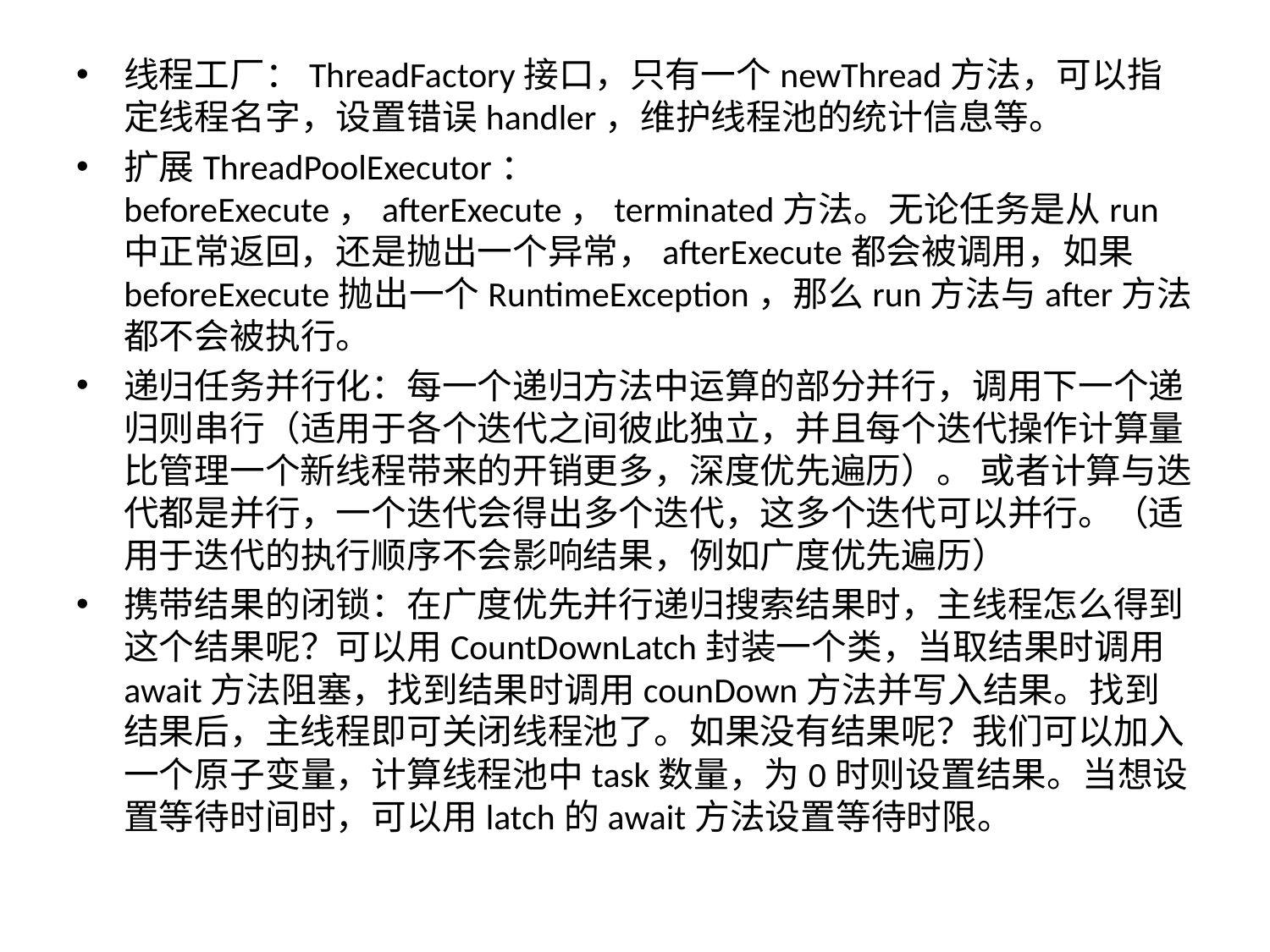

线程工厂：ThreadFactory接口，只有一个newThread方法，可以指定线程名字，设置错误handler，维护线程池的统计信息等。
扩展ThreadPoolExecutor：beforeExecute，afterExecute，terminated方法。无论任务是从run中正常返回，还是抛出一个异常，afterExecute都会被调用，如果beforeExecute抛出一个RuntimeException，那么run方法与after方法都不会被执行。
递归任务并行化：每一个递归方法中运算的部分并行，调用下一个递归则串行（适用于各个迭代之间彼此独立，并且每个迭代操作计算量比管理一个新线程带来的开销更多，深度优先遍历）。 或者计算与迭代都是并行，一个迭代会得出多个迭代，这多个迭代可以并行。（适用于迭代的执行顺序不会影响结果，例如广度优先遍历）
携带结果的闭锁：在广度优先并行递归搜索结果时，主线程怎么得到这个结果呢？可以用CountDownLatch封装一个类，当取结果时调用await方法阻塞，找到结果时调用counDown方法并写入结果。找到结果后，主线程即可关闭线程池了。如果没有结果呢？我们可以加入一个原子变量，计算线程池中task数量，为0时则设置结果。当想设置等待时间时，可以用latch的await方法设置等待时限。